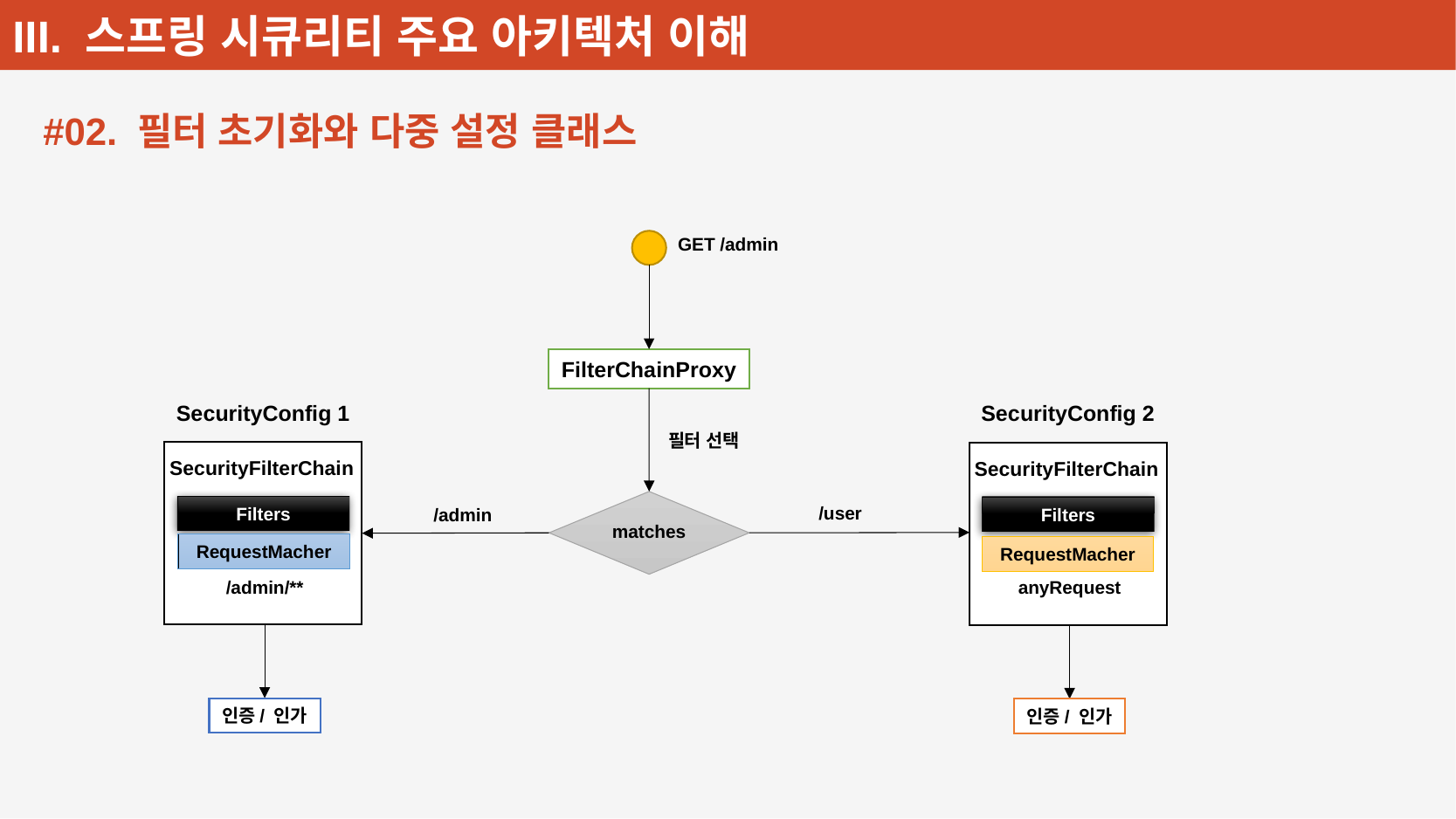

#02. 필터 초기화와 다중 설정 클래스
GET /admin

FilterChainProxy
SecurityConfig 1
SecurityConfig 2
필터 선택

SecurityFilterChain
SecurityFilterChain

/user
Filters
/admin
Filters
 matches
RequestMacher
RequestMacher
 /admin/**
 anyRequest
인증/ 인가
인증/ 인가